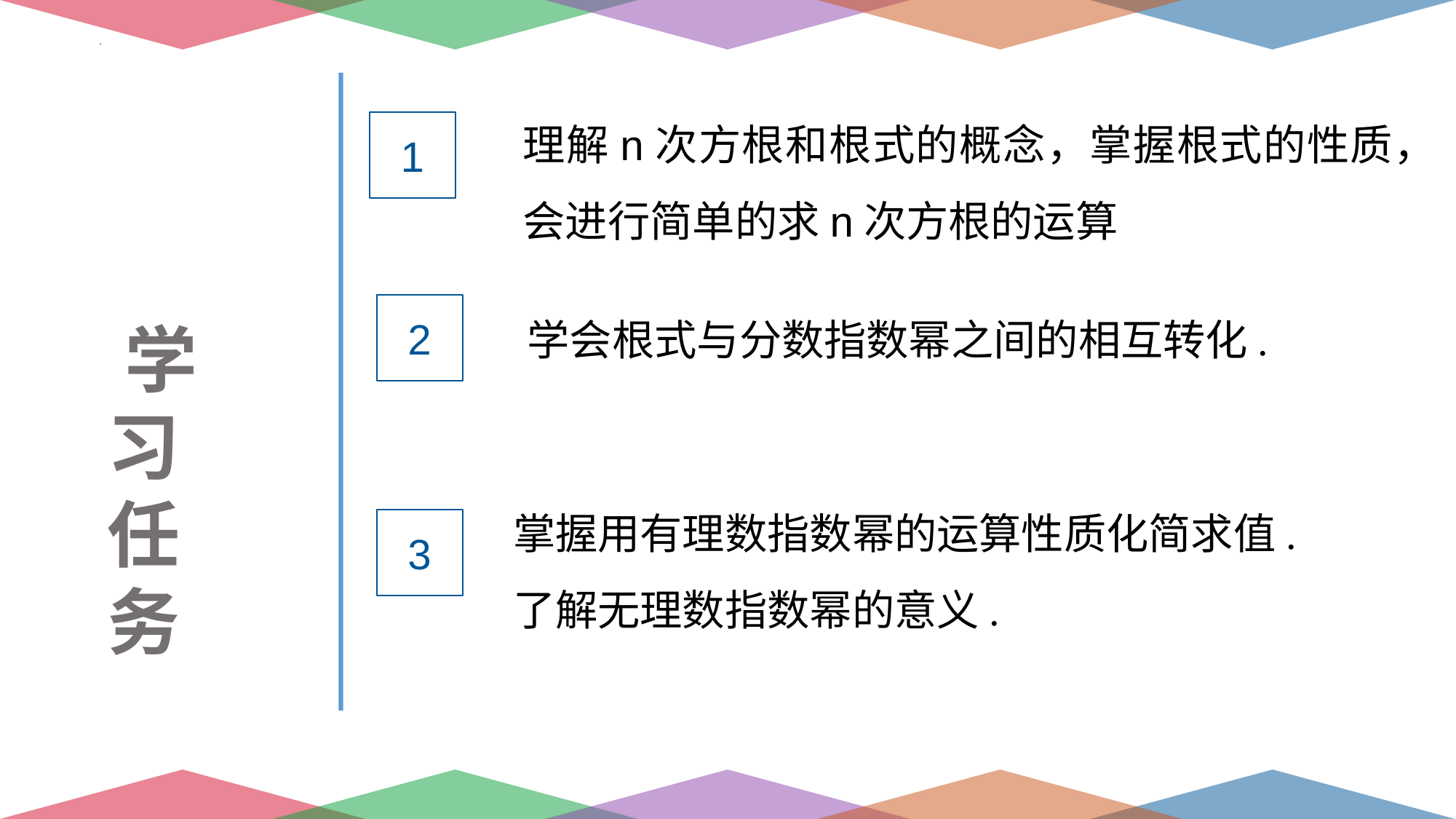

理解n次方根和根式的概念，掌握根式的性质，
会进行简单的求n次方根的运算

1

学会根式与分数指数幂之间的相互转化.
2
 学习任务
掌握用有理数指数幂的运算性质化简求值.
了解无理数指数幂的意义.
3